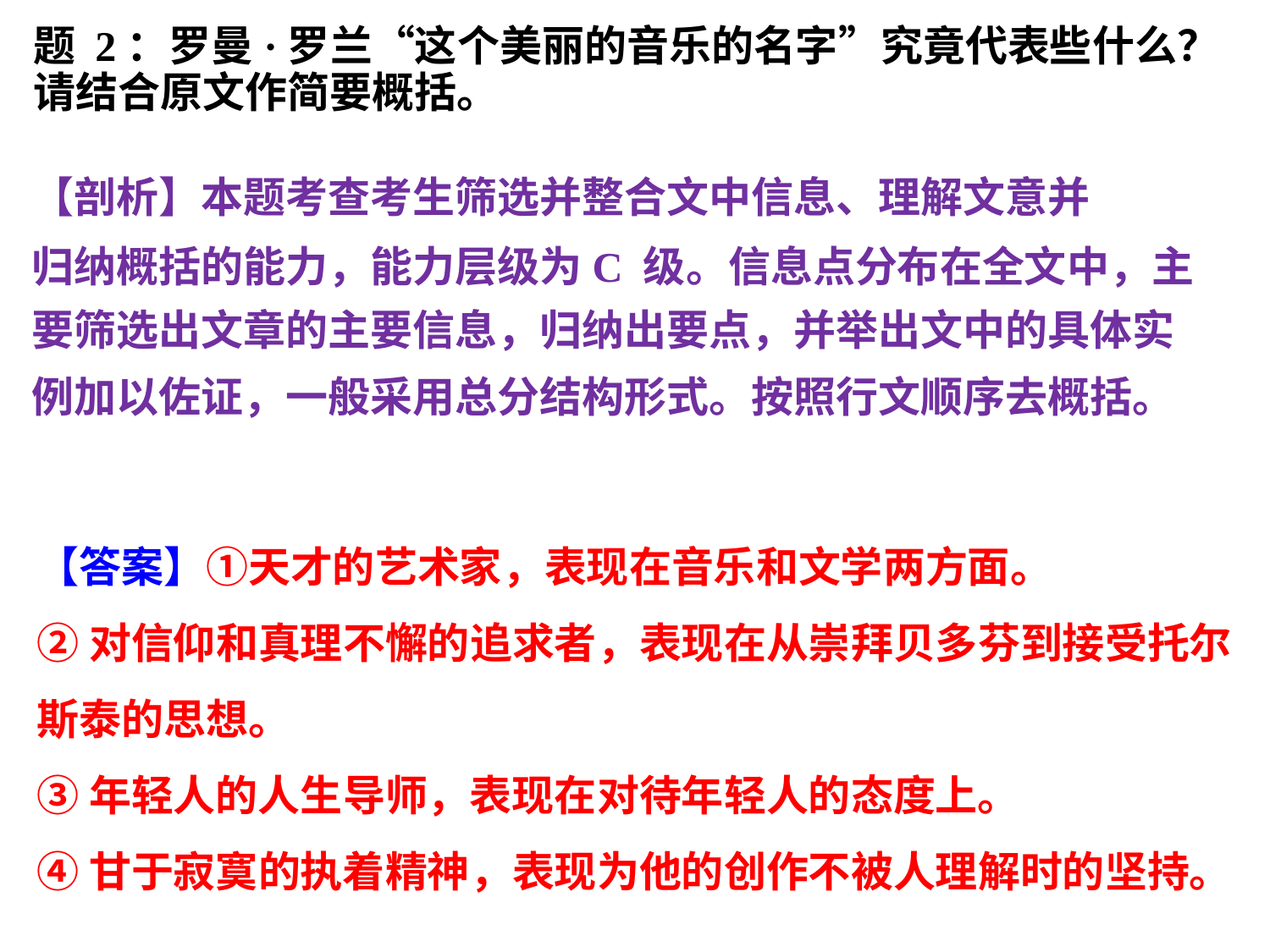

题 2：罗曼·罗兰“这个美丽的音乐的名字”究竟代表些什么？
请结合原文作简要概括。

【剖析】本题考查考生筛选并整合文中信息、理解文意并

归纳概括的能力，能力层级为C 级。信息点分布在全文中，主

要筛选出文章的主要信息，归纳出要点，并举出文中的具体实

例加以佐证，一般采用总分结构形式。按照行文顺序去概括。

【答案】①天才的艺术家，表现在音乐和文学两方面。
②对信仰和真理不懈的追求者，表现在从崇拜贝多芬到接受托尔
斯泰的思想。
③年轻人的人生导师，表现在对待年轻人的态度上。
④甘于寂寞的执着精神，表现为他的创作不被人理解时的坚持。